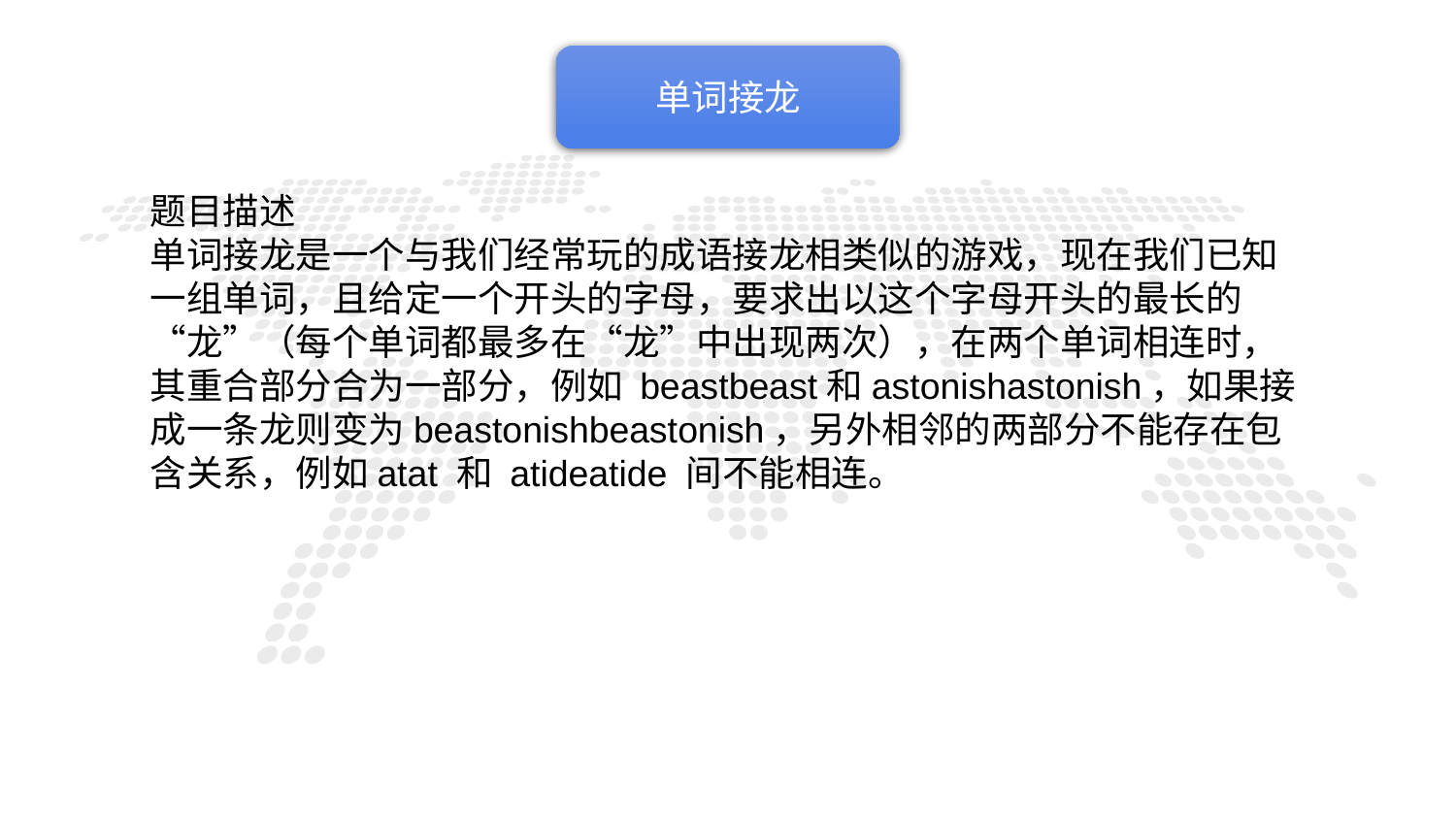

单词接龙
题目描述
单词接龙是一个与我们经常玩的成语接龙相类似的游戏，现在我们已知一组单词，且给定一个开头的字母，要求出以这个字母开头的最长的“龙”（每个单词都最多在“龙”中出现两次），在两个单词相连时，其重合部分合为一部分，例如 beastbeast和astonishastonish，如果接成一条龙则变为beastonishbeastonish，另外相邻的两部分不能存在包含关系，例如atat 和 atideatide 间不能相连。